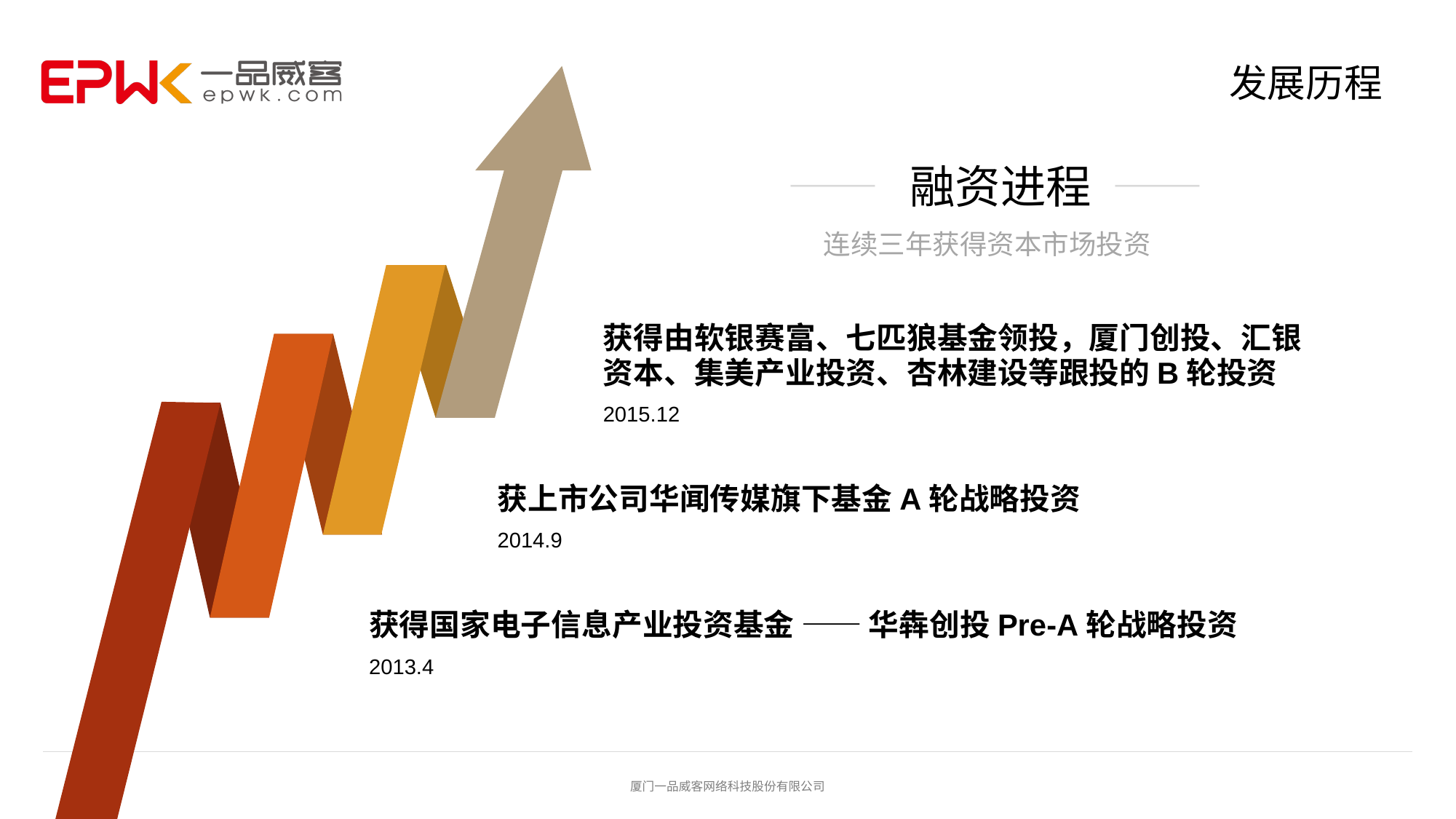

# 发展历程

——  融资进程  ——
连续三年获得资本市场投资
获得由软银赛富、七匹狼基金领投，厦门创投、汇银资本、集美产业投资、杏林建设等跟投的B轮投资
2015.12
获上市公司华闻传媒旗下基金A轮战略投资
2014.9
获得国家电子信息产业投资基金 —— 华犇创投Pre-A轮战略投资
2013.4
5